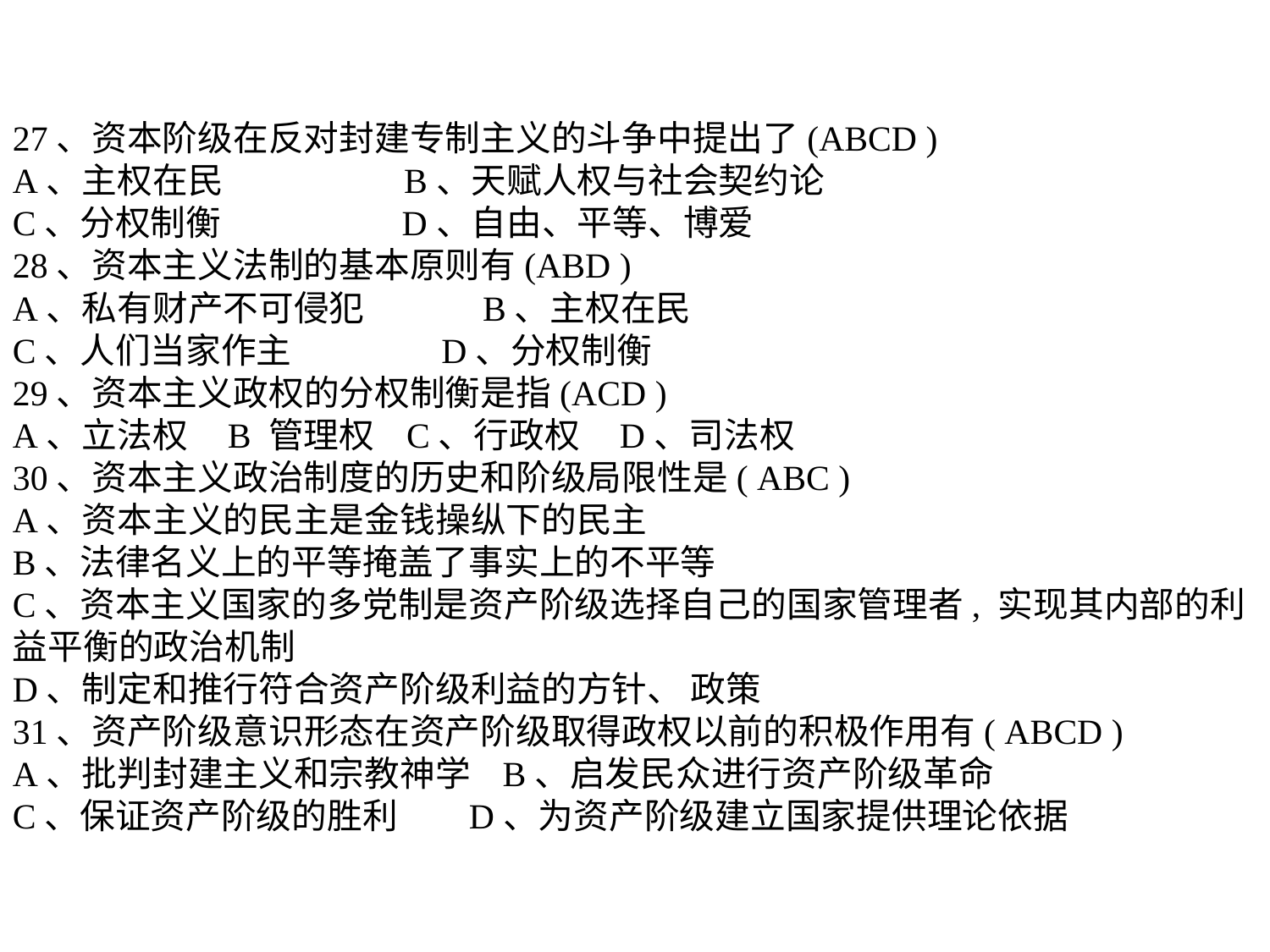

27、资本阶级在反对封建专制主义的斗争中提出了(ABCD )
A、主权在民                      B、天赋人权与社会契约论
C、分权制衡                      D、自由、平等、博爱
28、资本主义法制的基本原则有(ABD )
A、私有财产不可侵犯              B、主权在民
C、人们当家作主                  D、分权制衡
29、资本主义政权的分权制衡是指(ACD )
A、立法权    B 管理权   C、行政权    D、司法权
30、资本主义政治制度的历史和阶级局限性是( ABC )
A、资本主义的民主是金钱操纵下的民主
B、法律名义上的平等掩盖了事实上的不平等
C、资本主义国家的多党制是资产阶级选择自己的国家管理者, 实现其内部的利益平衡的政治机制
D、制定和推行符合资产阶级利益的方针、 政策
31、资产阶级意识形态在资产阶级取得政权以前的积极作用有( ABCD )
A、批判封建主义和宗教神学   B、启发民众进行资产阶级革命
C、保证资产阶级的胜利        D、为资产阶级建立国家提供理论依据